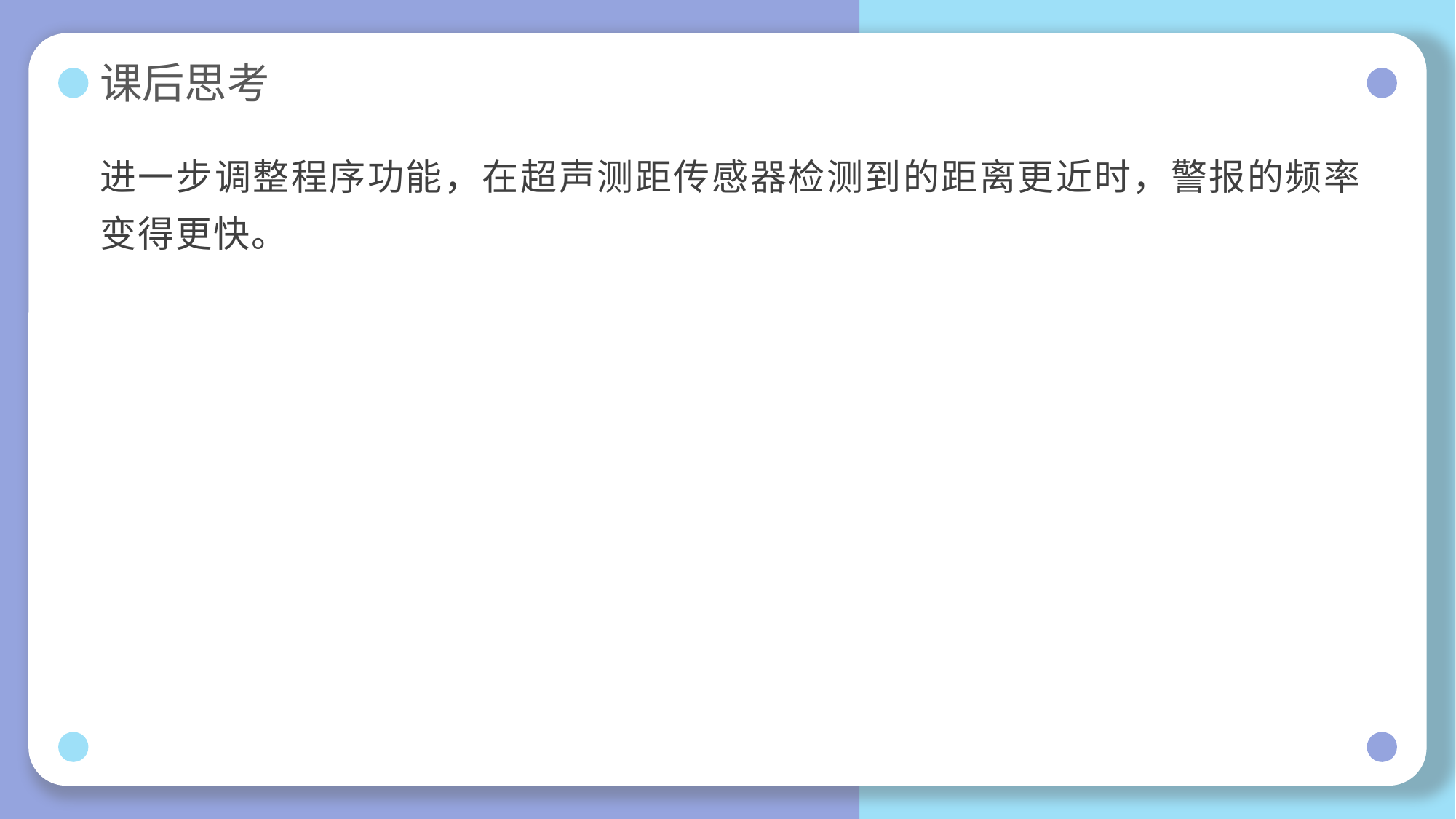

# 课后思考
进一步调整程序功能，在超声测距传感器检测到的距离更近时，警报的频率变得更快。